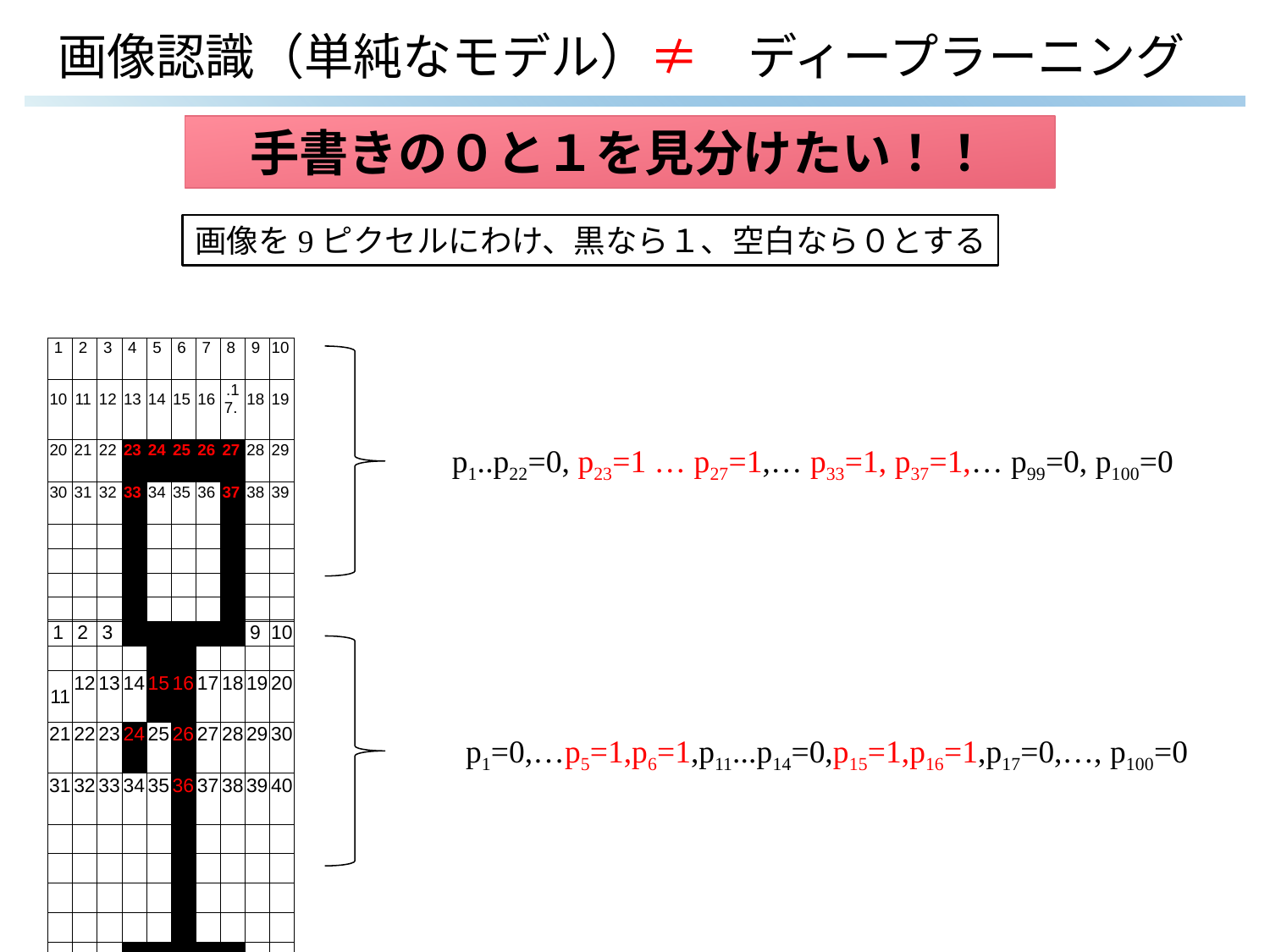

# 画像認識（単純なモデル）≠　ディープラーニング
手書きの０と１を見分けたい！！
画像を9ピクセルにわけ、黒なら１、空白なら０とする
| 1 | 2 | 3 | 4 | 5 | 6 | 7 | 8 | 9 | 10 |
| --- | --- | --- | --- | --- | --- | --- | --- | --- | --- |
| 10 | 11 | 12 | 13 | 14 | 15 | 16 | .17. | 18 | 19 |
| 20 | 21 | 22 | 23 | 24 | 25 | 26 | 27 | 28 | 29 |
| 30 | 31 | 32 | 33 | 34 | 35 | 36 | 37 | 38 | 39 |
|  |  |  |  |  |  |  |  |  |  |
|  |  |  |  |  |  |  |  |  |  |
|  |  |  |  |  |  |  |  |  |  |
|  |  |  |  |  |  |  |  |  |  |
|  |  |  |  |  |  |  |  |  |  |
|  |  |  |  |  |  |  |  |  |  |

p1..p22=0, p23=1 … p27=1,… p33=1, p37=1,… p99=0, p100=0
| 1 | 2 | 3 | 4 | 5 | 6 | 7 | 8 | 9 | 10 |
| --- | --- | --- | --- | --- | --- | --- | --- | --- | --- |
| 11 | 12 | 13 | 14 | 15 | 16 | 17 | 18 | 19 | 20 |
| 21 | 22 | 23 | 24 | 25 | 26 | 27 | 28 | 29 | 30 |
| 31 | 32 | 33 | 34 | 35 | 36 | 37 | 38 | 39 | 40 |
|  |  |  |  |  |  |  |  |  |  |
|  |  |  |  |  |  |  |  |  |  |
|  |  |  |  |  |  |  |  |  |  |
|  |  |  |  |  |  |  |  |  |  |
|  |  |  |  |  |  |  |  |  |  |
|  |  |  |  |  |  |  |  |  |  |

p1=0,…p5=1,p6=1,p11...p14=0,p15=1,p16=1,p17=0,…, p100=0